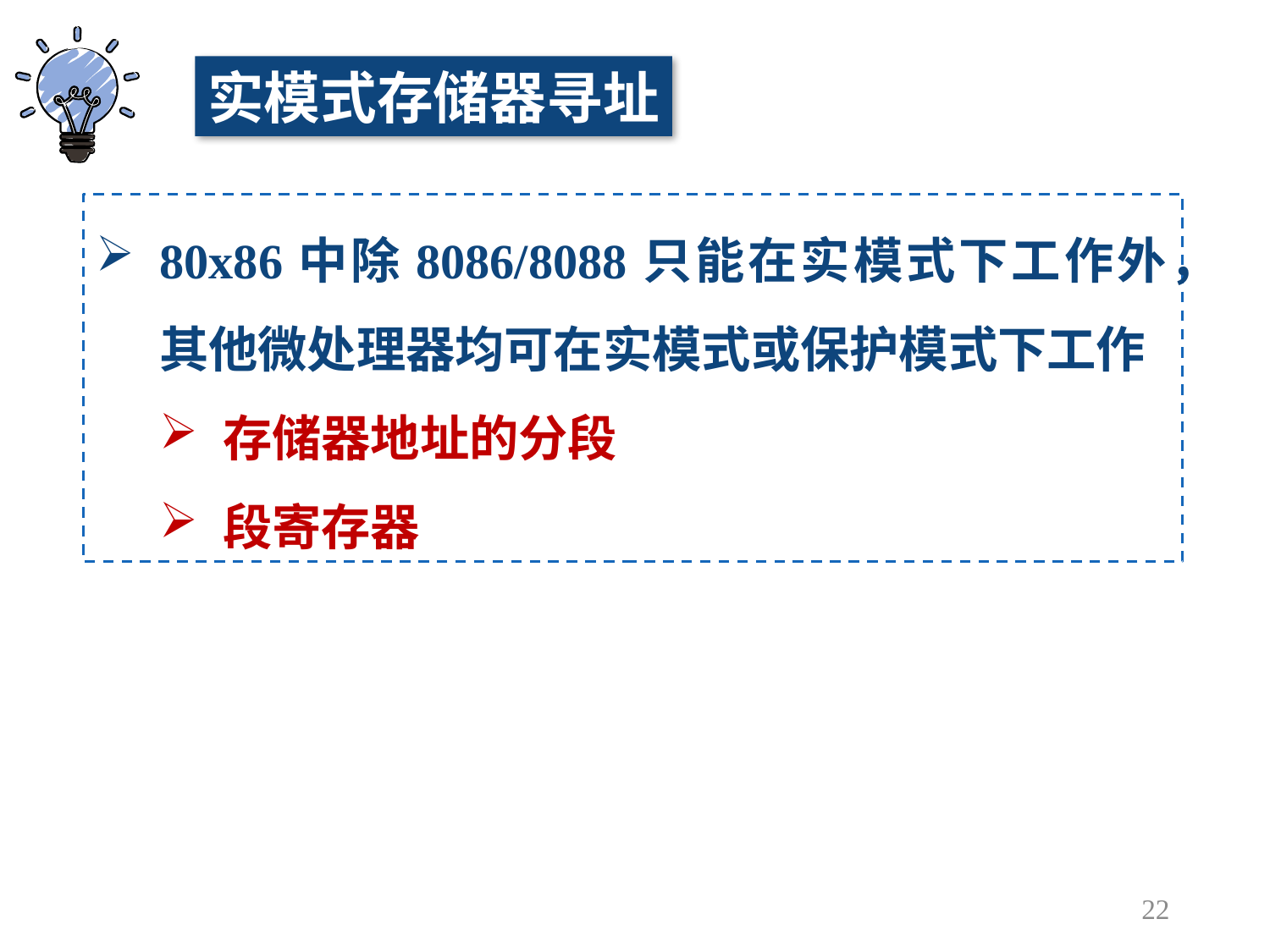

实模式存储器寻址
80x86中除8086/8088只能在实模式下工作外，其他微处理器均可在实模式或保护模式下工作
存储器地址的分段
段寄存器
22